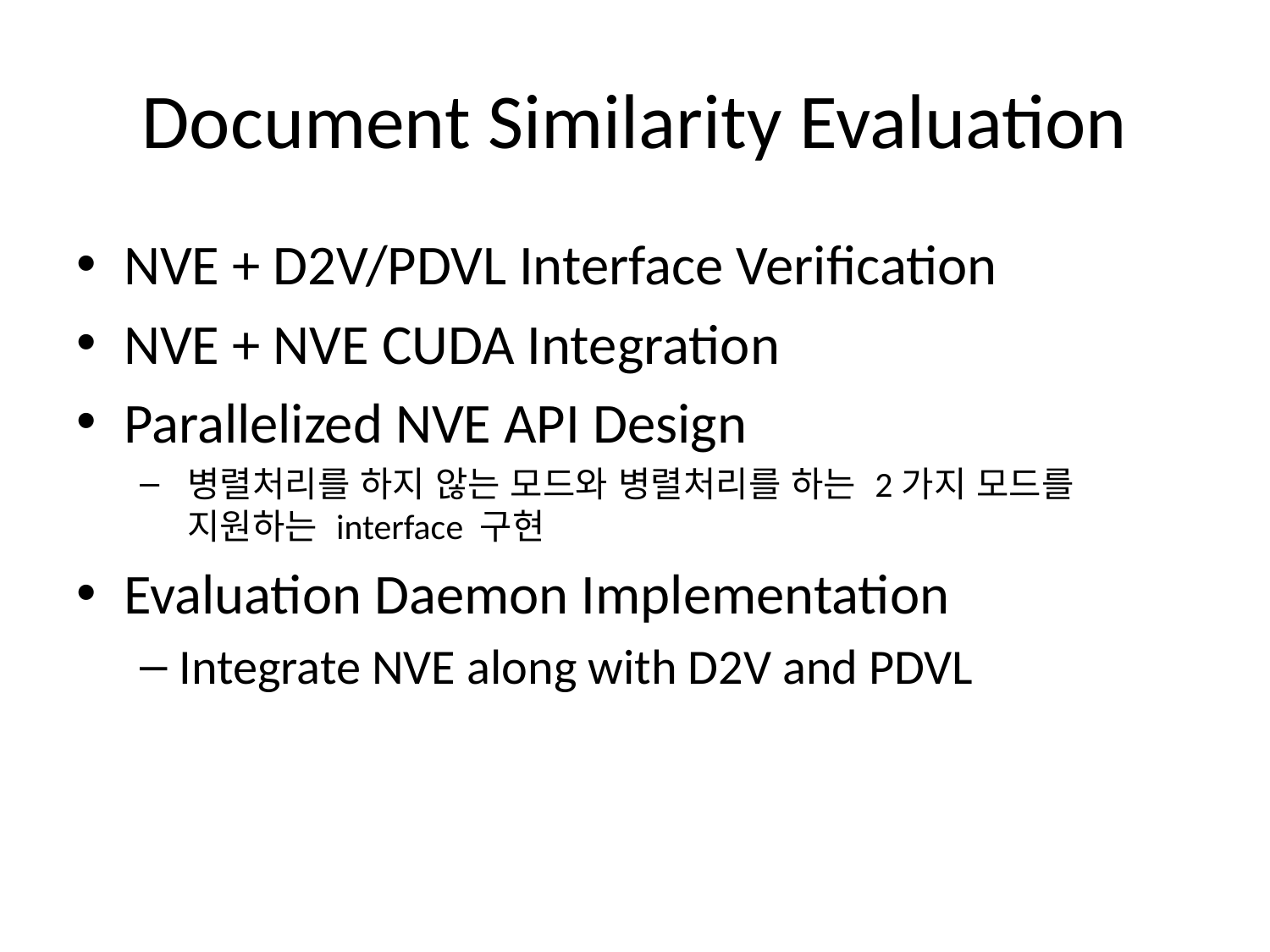

# Document Similarity Evaluation
NVE + D2V/PDVL Interface Verification
NVE + NVE CUDA Integration
Parallelized NVE API Design
병렬처리를 하지 않는 모드와 병렬처리를 하는 2가지 모드를 지원하는 interface 구현
Evaluation Daemon Implementation
Integrate NVE along with D2V and PDVL